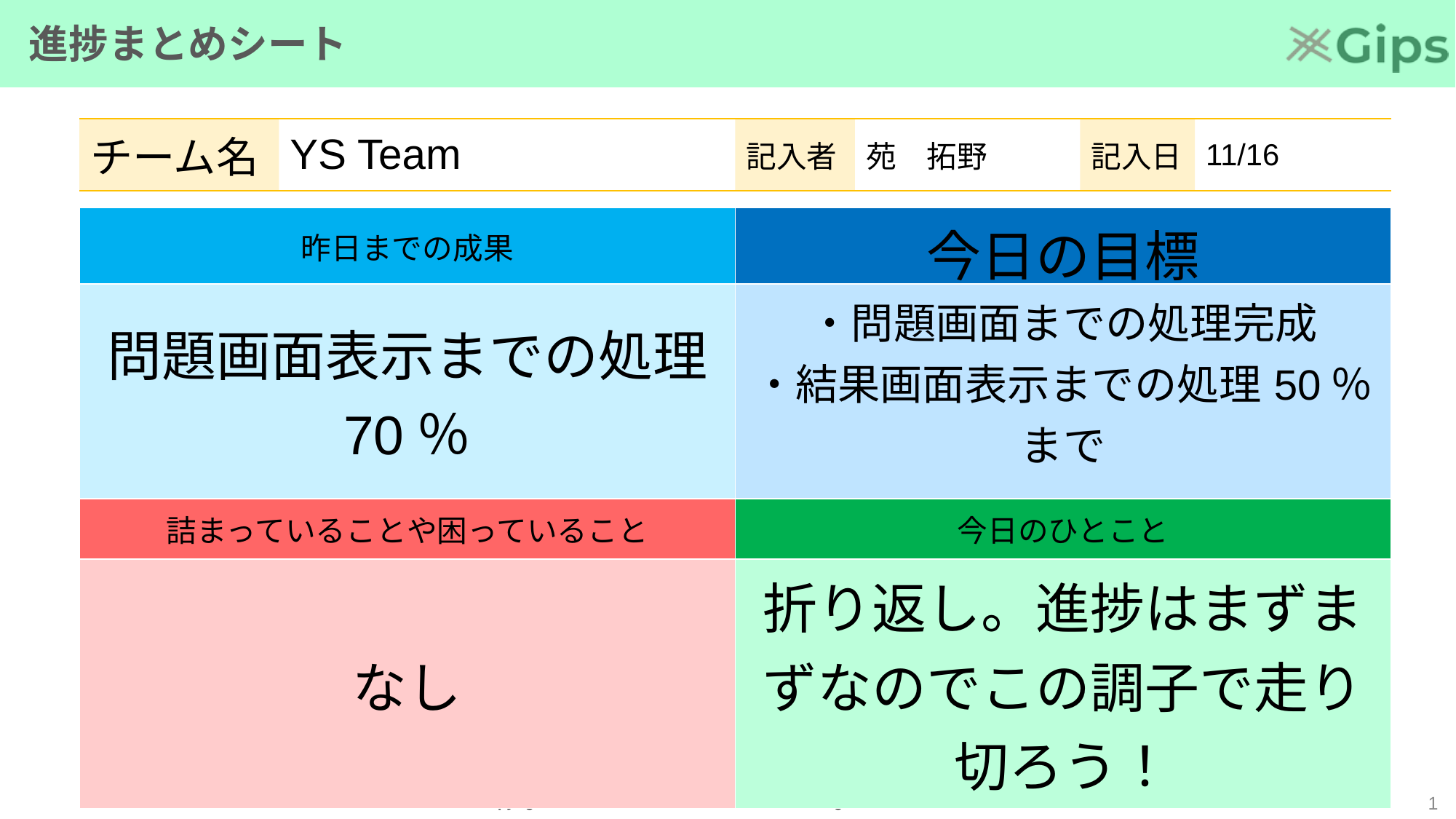

# 進捗まとめシート
| チーム名 | YS Team | 記入者 | 苑　拓野 | 記入日 | 11/16 |
| --- | --- | --- | --- | --- | --- |
| 昨日までの成果 | 今日の目標 |
| --- | --- |
| 問題画面表示までの処理 70％ | ・問題画面までの処理完成 ・結果画面表示までの処理50％まで |
| 詰まっていることや困っていること | 今日のひとこと |
| なし | 折り返し。進捗はまずまずなのでこの調子で走り切ろう！ |
1